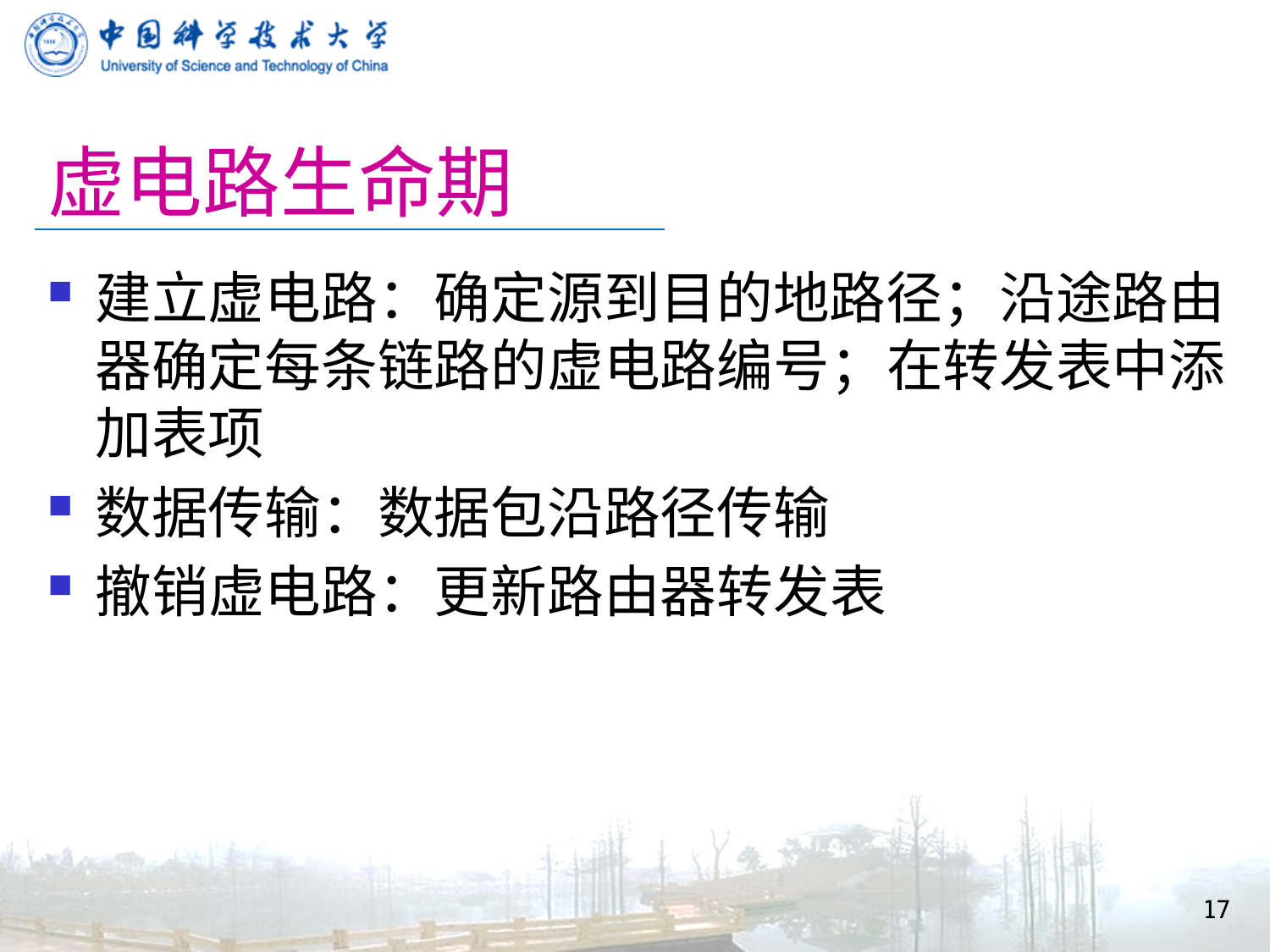

# 虚电路生命期
建立虚电路：确定源到目的地路径；沿途路由器确定每条链路的虚电路编号；在转发表中添加表项
数据传输：数据包沿路径传输
撤销虚电路：更新路由器转发表

17